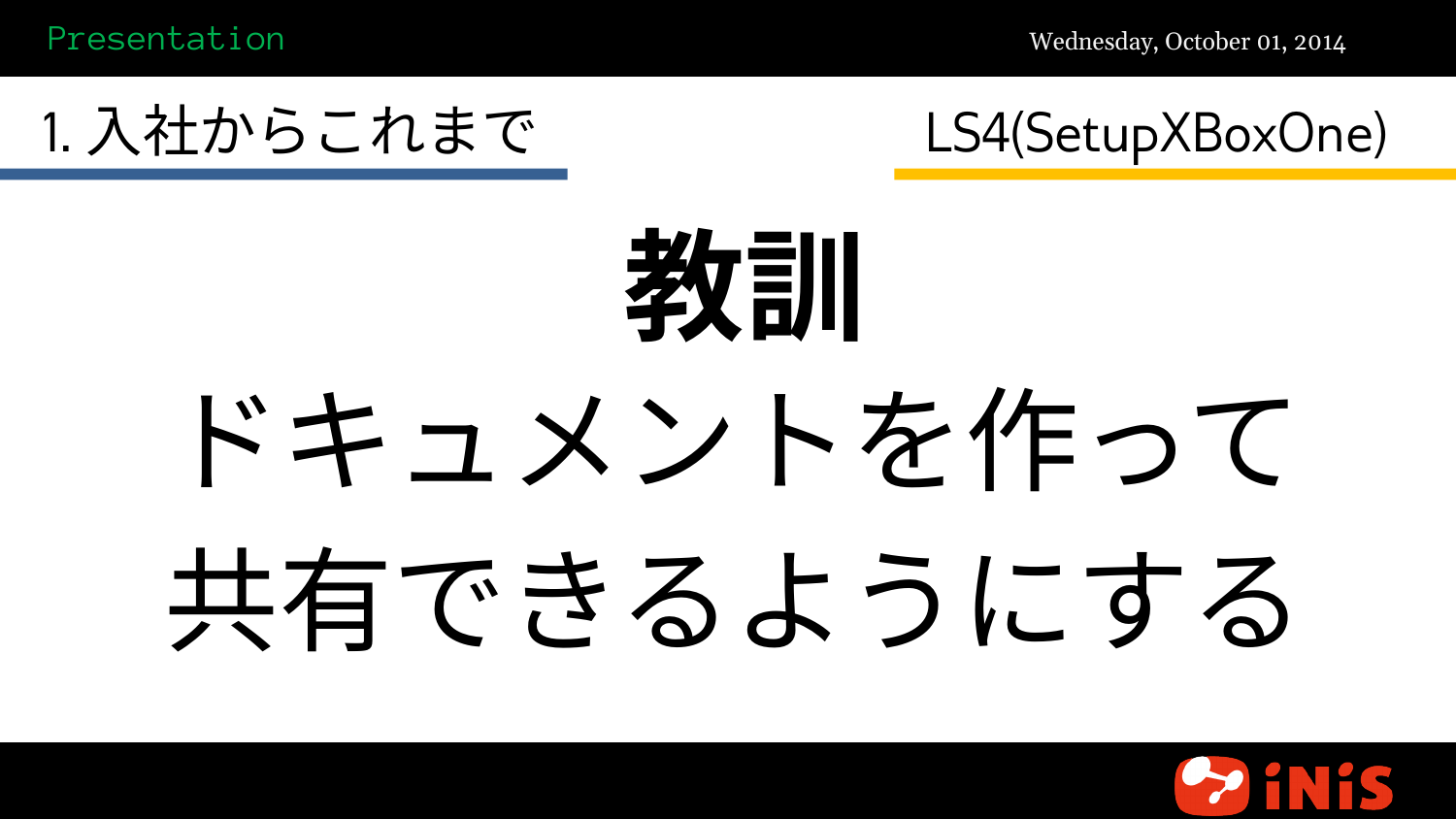

Wednesday, October 01, 2014
# 1.入社からこれまで
LS4(SetupXBoxOne)

教訓
ドキュメントを作って
共有できるようにする